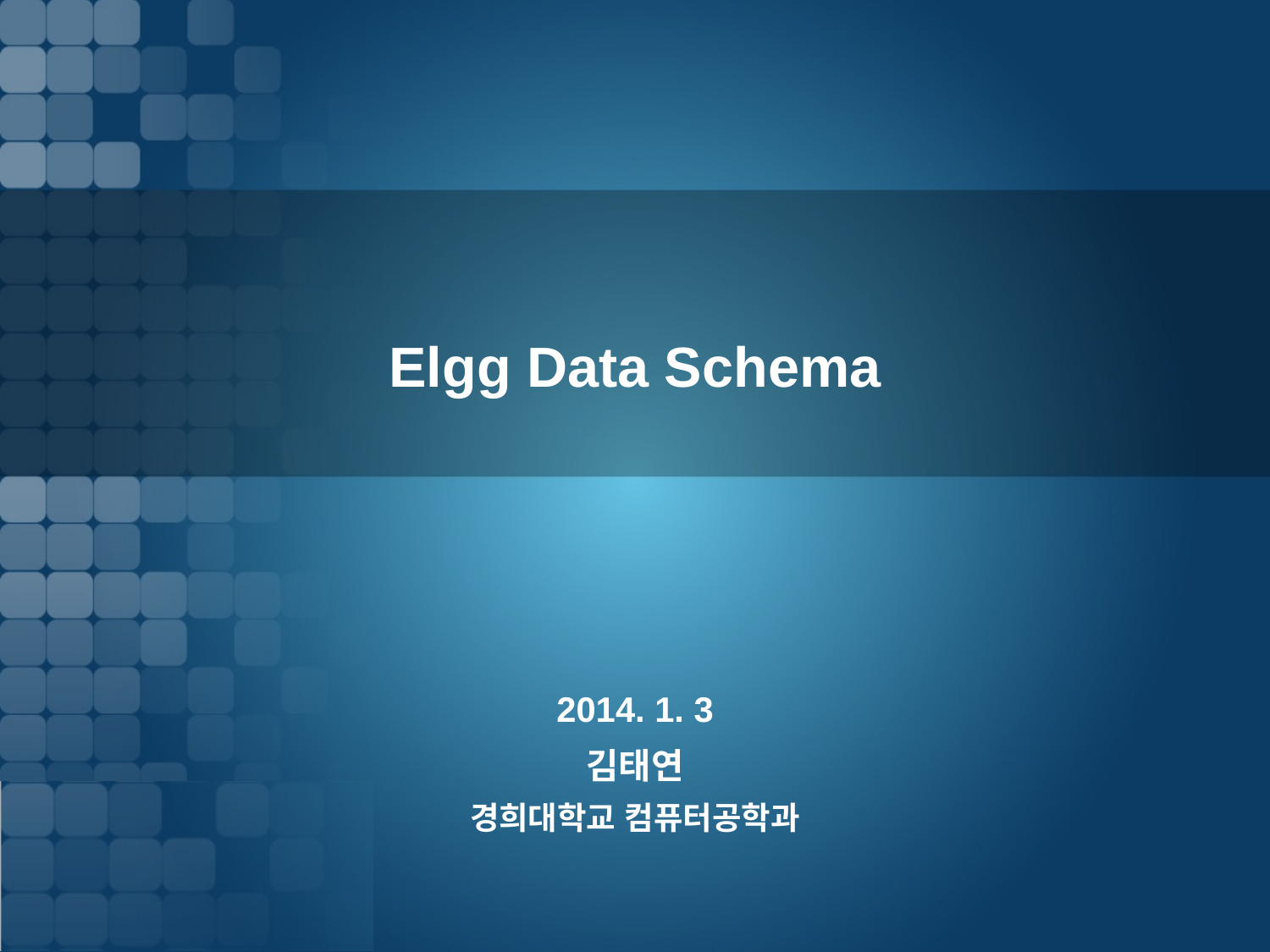

# Elgg Data Schema

2014. 1. 3
김태연
경희대학교 컴퓨터공학과